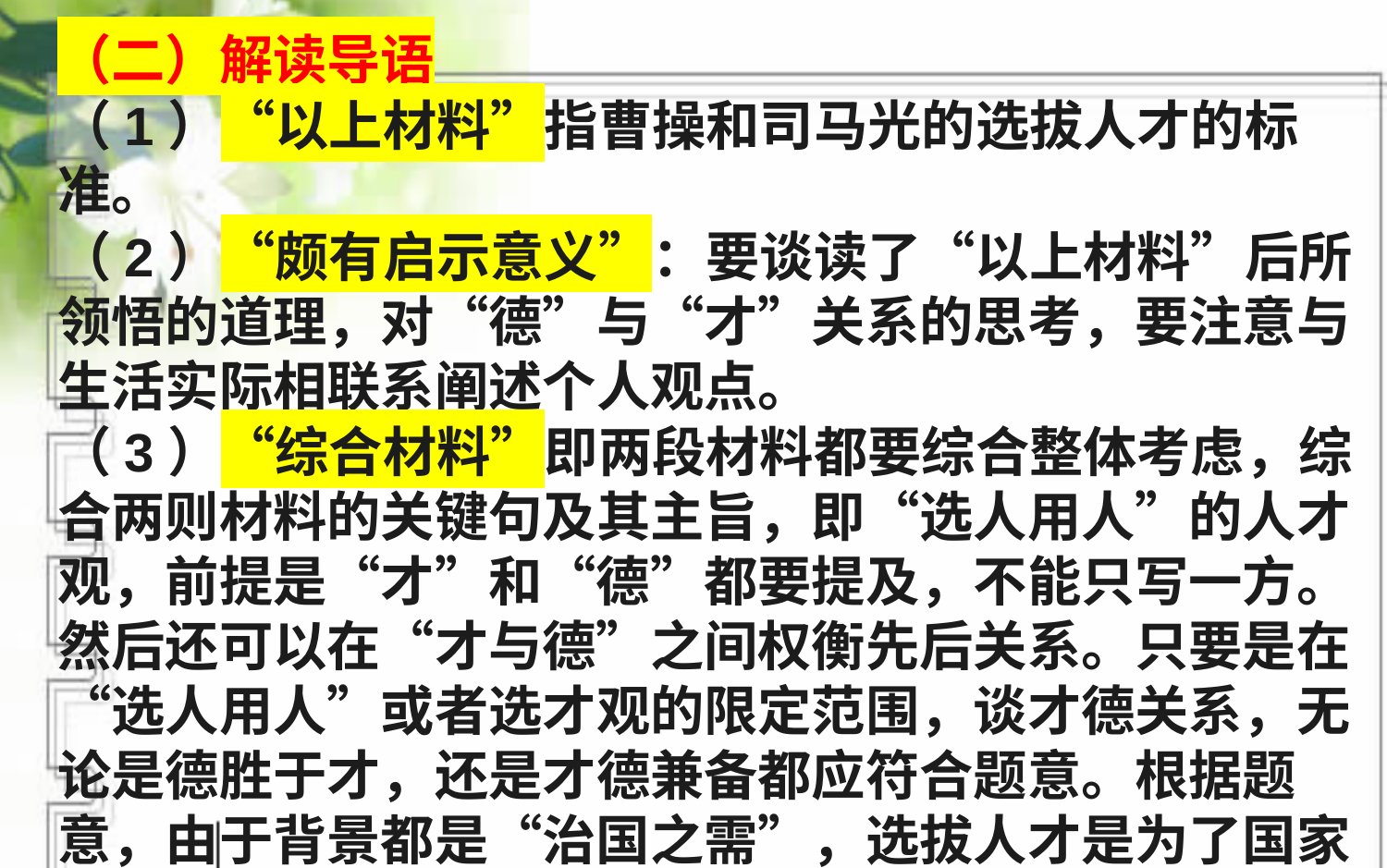

（二）解读导语
（1）“以上材料”指曹操和司马光的选拔人才的标准。
（2）“颇有启示意义”：要谈读了“以上材料”后所领悟的道理，对“德”与“才”关系的思考，要注意与生活实际相联系阐述个人观点。
（3）“综合材料”即两段材料都要综合整体考虑，综合两则材料的关键句及其主旨，即“选人用人”的人才观，前提是“才”和“德”都要提及，不能只写一方。然后还可以在“才与德”之间权衡先后关系。只要是在“选人用人”或者选才观的限定范围，谈才德关系，无论是德胜于才，还是才德兼备都应符合题意。根据题意，由于背景都是“治国之需”，选拔人才是为了国家需要，上升到国家角度，站位更高，立意更深远。